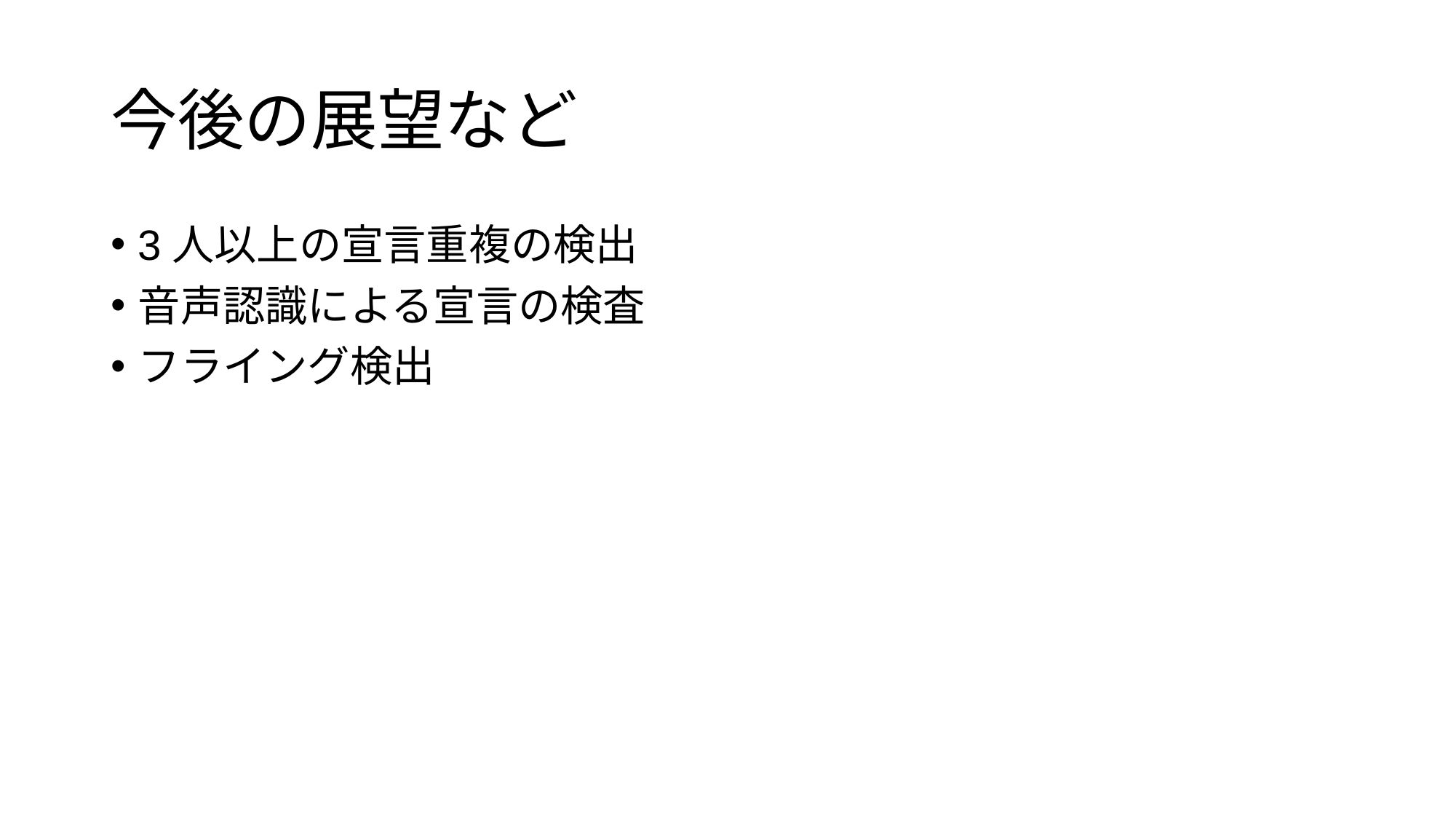

# 今後の展望など
3人以上の宣言重複の検出
音声認識による宣言の検査
フライング検出